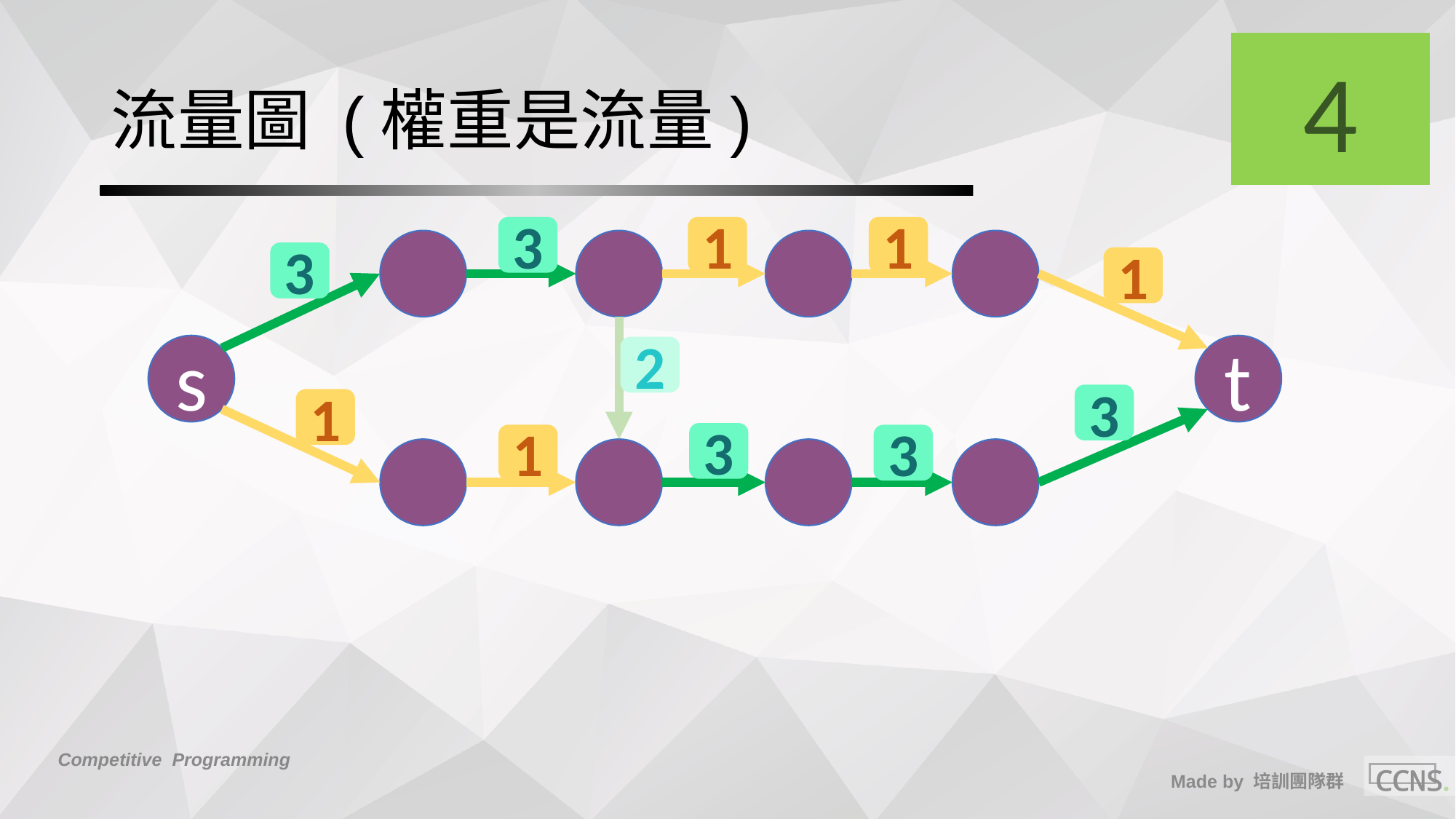

4
# 流量圖 (權重是流量)
3
3
2
3
3
3
1
1
1
1
1

s
t